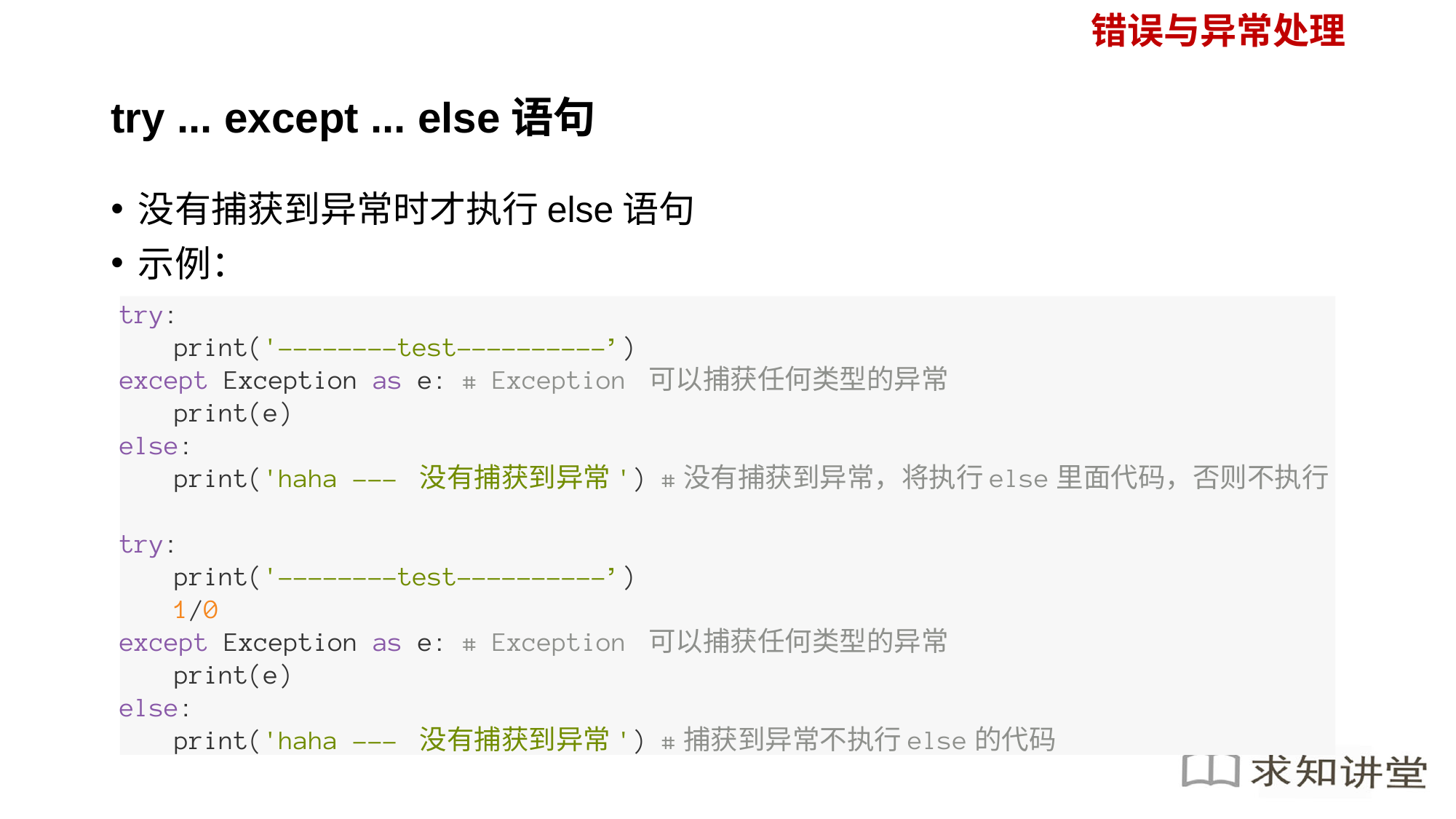

错误与异常处理
# try ... except ... else语句
没有捕获到异常时才执行else语句
示例：

try:
print('--------test----------’)
except Exception as e: # Exception 可以捕获任何类型的异常
print(e)
else:
print('haha --- 没有捕获到异常') #没有捕获到异常，将执行else里面代码，否则不执行

try:
print('--------test----------’)
1/0
except Exception as e: # Exception 可以捕获任何类型的异常
print(e)
else:
print('haha --- 没有捕获到异常') #捕获到异常不执行else的代码